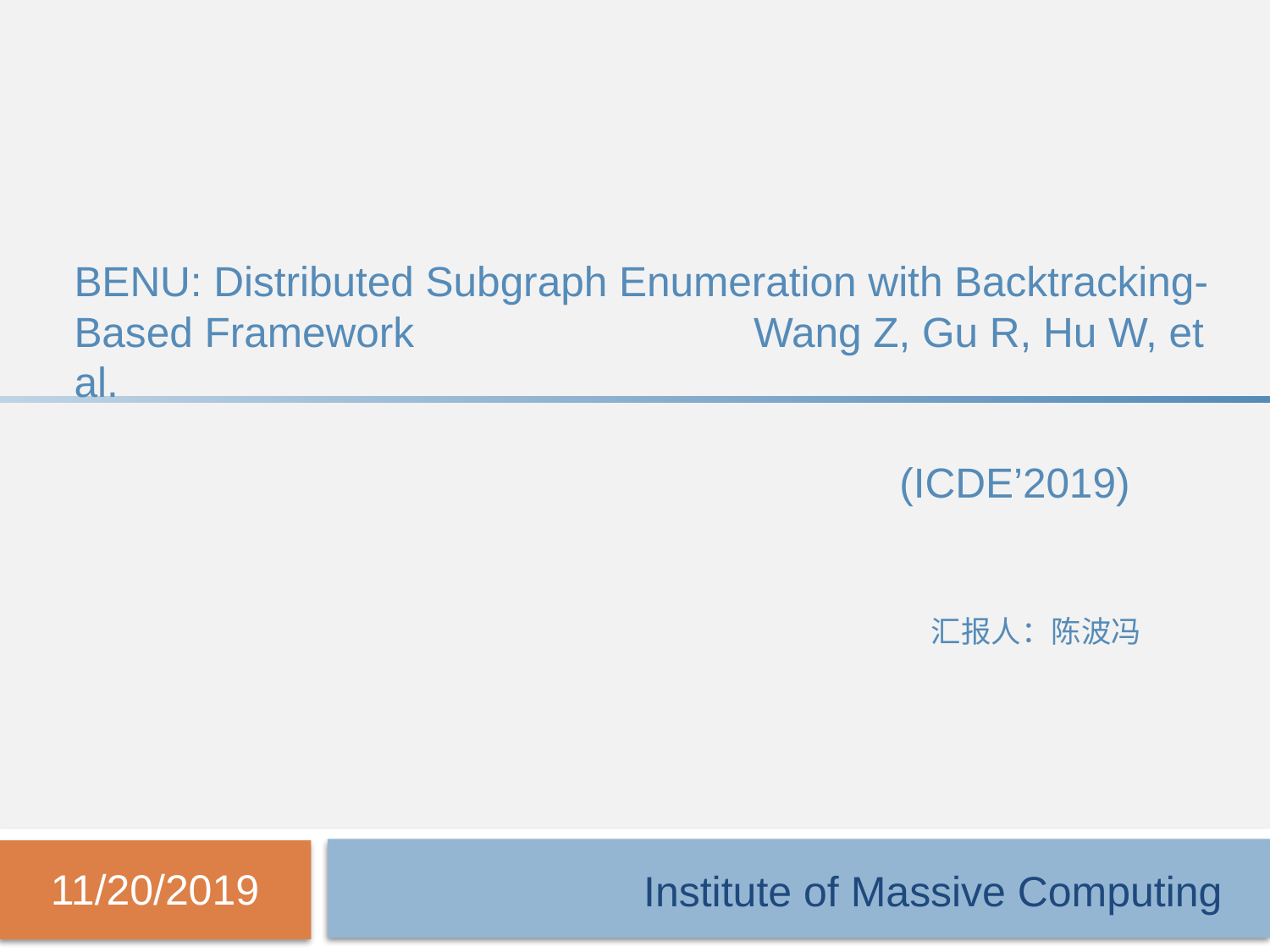

# BENU: Distributed Subgraph Enumeration with Backtracking-Based Framework  		            Wang Z, Gu R, Hu W, et al. (ICDE’2019) 汇报人：陈波冯